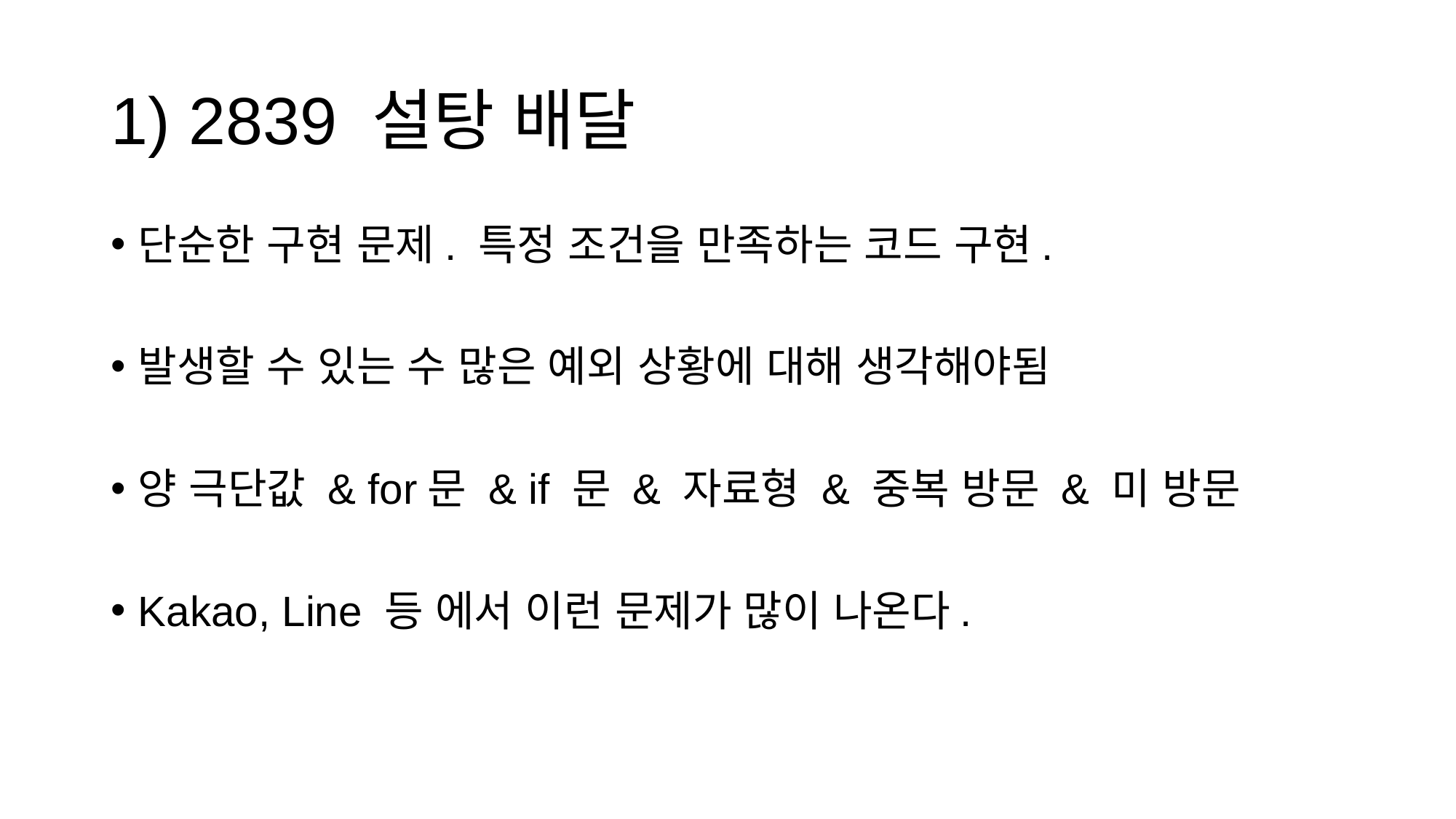

# 1) 2839 설탕 배달
단순한 구현 문제. 특정 조건을 만족하는 코드 구현.

발생할 수 있는 수 많은 예외 상황에 대해 생각해야됨

양 극단값 & for문 & if 문 & 자료형 & 중복 방문 & 미 방문

Kakao, Line 등 에서 이런 문제가 많이 나온다.